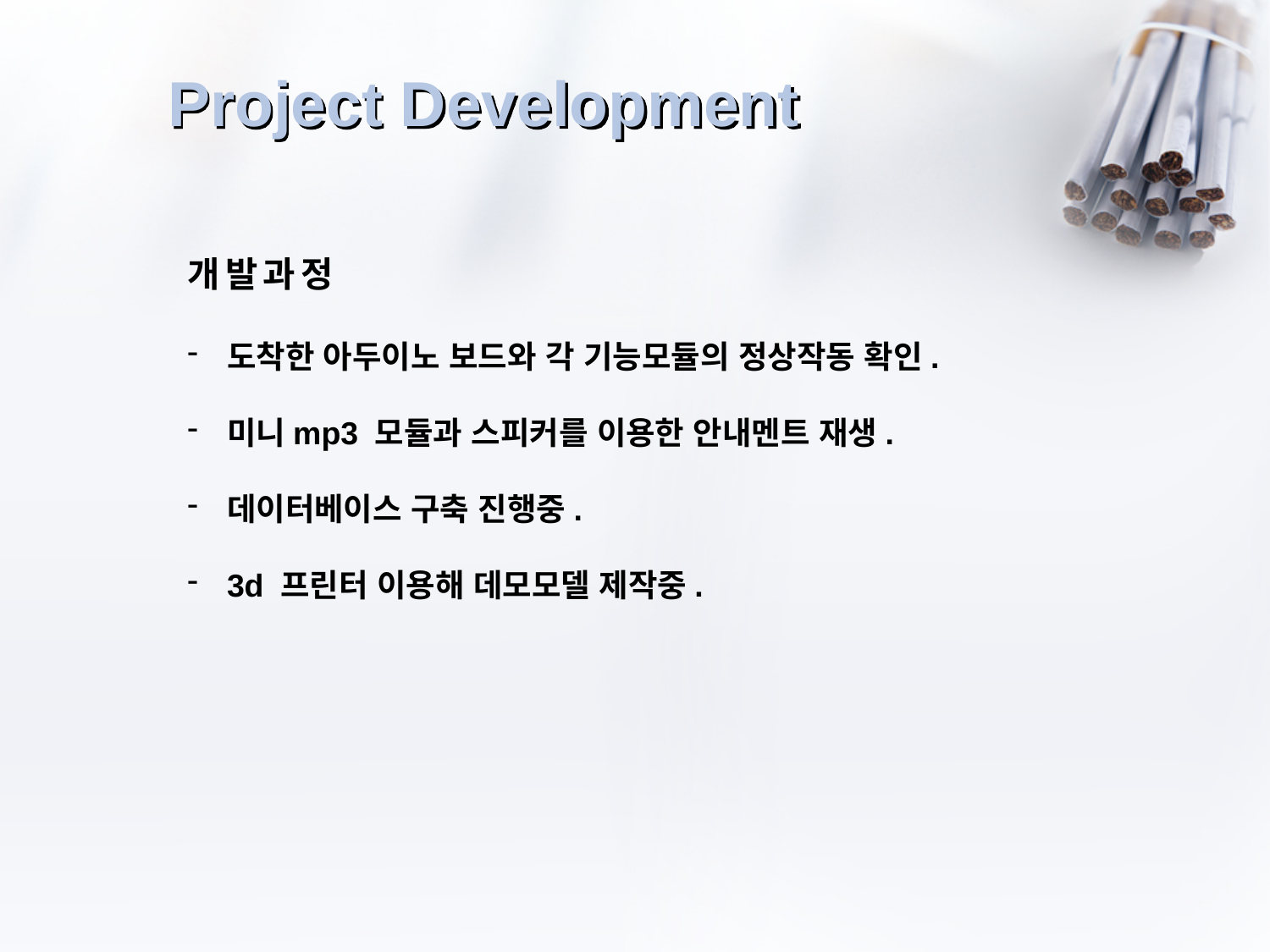

# Project Development
개발과정

도착한 아두이노 보드와 각 기능모듈의 정상작동 확인.

미니mp3 모듈과 스피커를 이용한 안내멘트 재생.

데이터베이스 구축 진행중.

3d 프린터 이용해 데모모델 제작중.